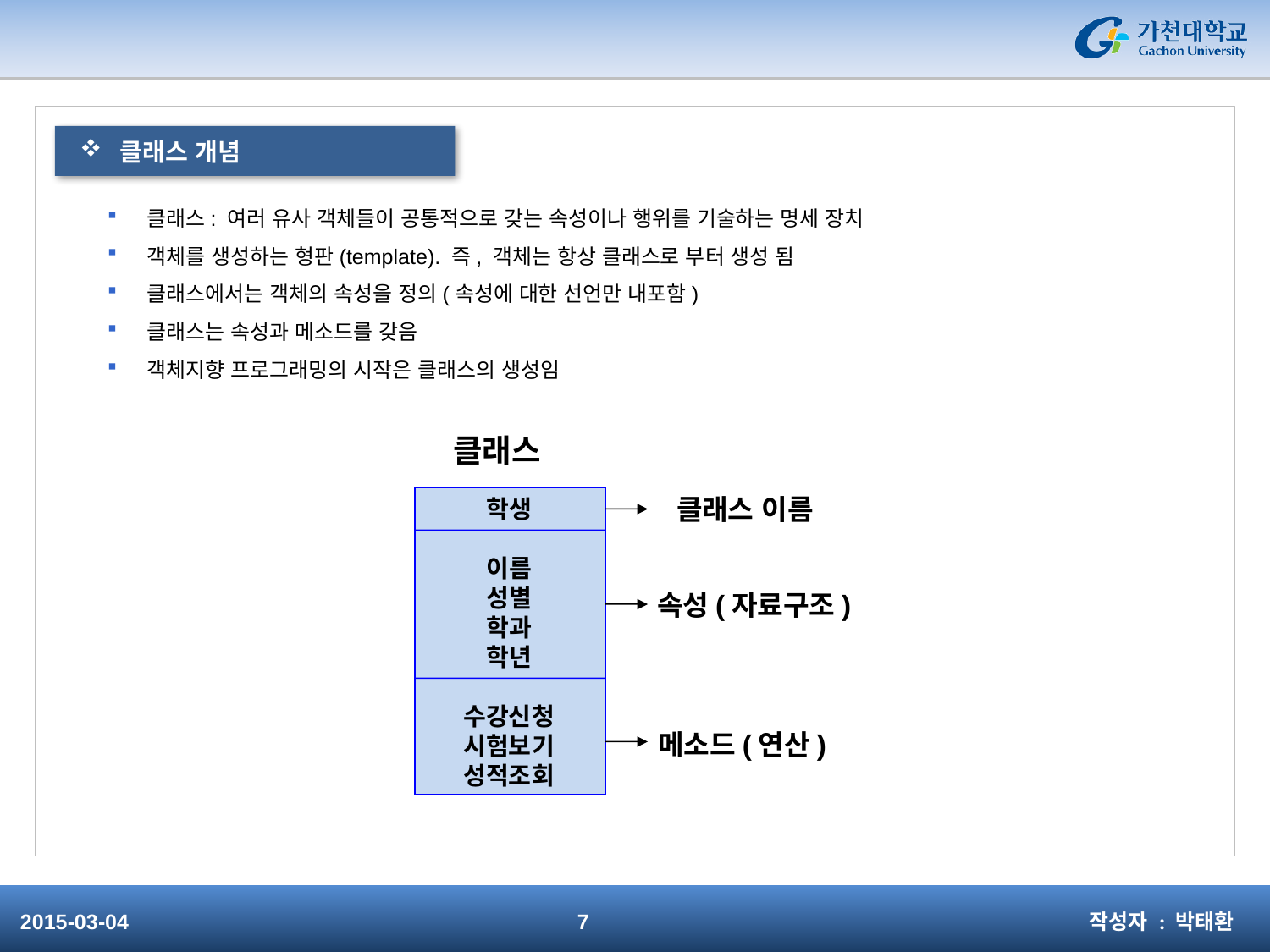

#

클래스 개념
클래스: 여러 유사 객체들이 공통적으로 갖는 속성이나 행위를 기술하는 명세 장치
객체를 생성하는 형판(template). 즉, 객체는 항상 클래스로 부터 생성 됨
클래스에서는 객체의 속성을 정의(속성에 대한 선언만 내포함)
클래스는 속성과 메소드를 갖음
객체지향 프로그래밍의 시작은 클래스의 생성임

클래스
클래스 이름

학생

이름
성별
학과
학년

수강신청
시험보기
성적조회

속성(자료구조)

메소드(연산)

작성자 : 박태환
2015-03-04
7